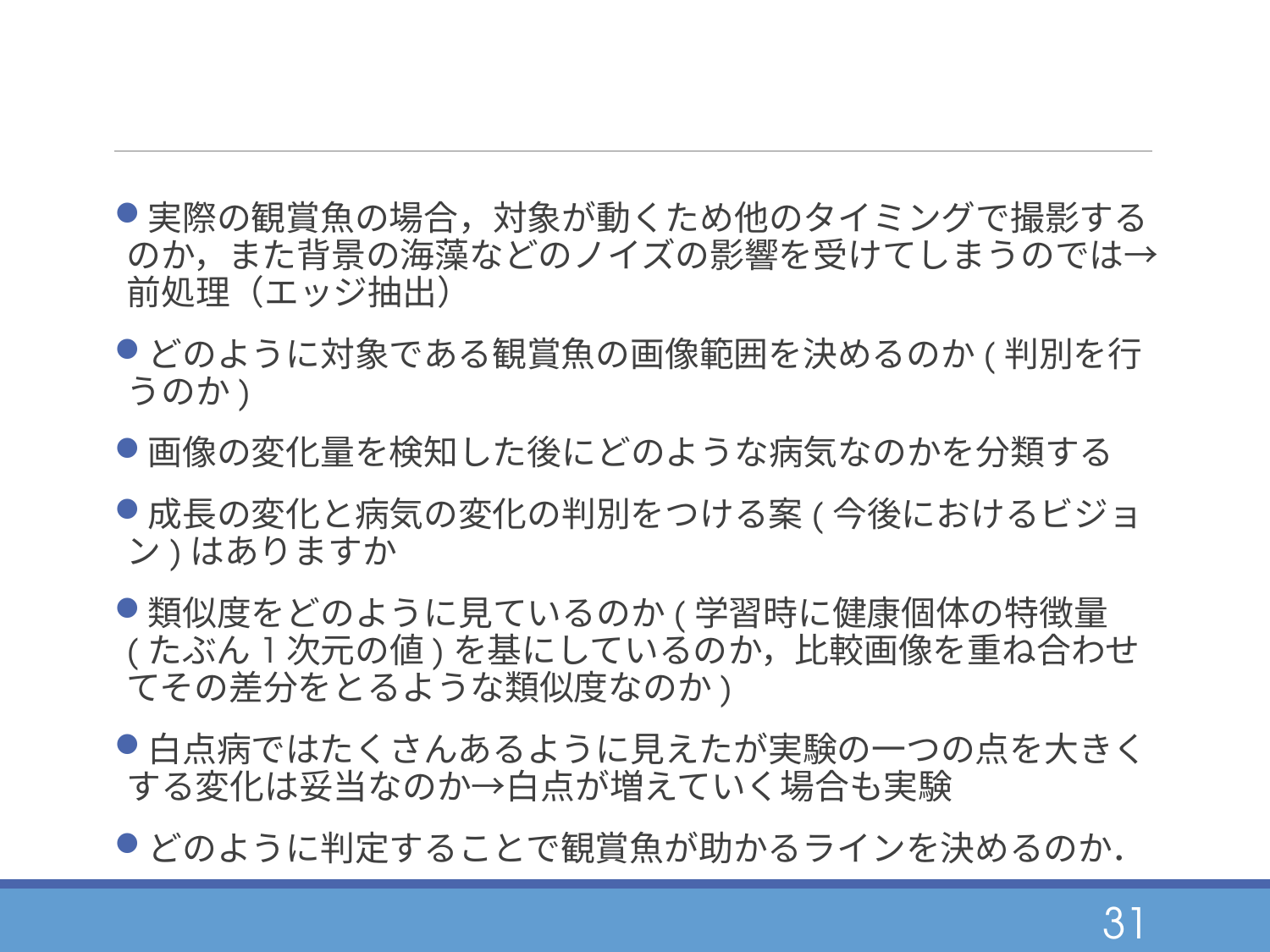

#
実際の観賞魚の場合，対象が動くため他のタイミングで撮影するのか，また背景の海藻などのノイズの影響を受けてしまうのでは→前処理（エッジ抽出）
どのように対象である観賞魚の画像範囲を決めるのか(判別を行うのか)
画像の変化量を検知した後にどのような病気なのかを分類する
成長の変化と病気の変化の判別をつける案(今後におけるビジョン)はありますか
類似度をどのように見ているのか(学習時に健康個体の特徴量(たぶん1次元の値)を基にしているのか，比較画像を重ね合わせてその差分をとるような類似度なのか)
白点病ではたくさんあるように見えたが実験の一つの点を大きくする変化は妥当なのか→白点が増えていく場合も実験
どのように判定することで観賞魚が助かるラインを決めるのか．
31